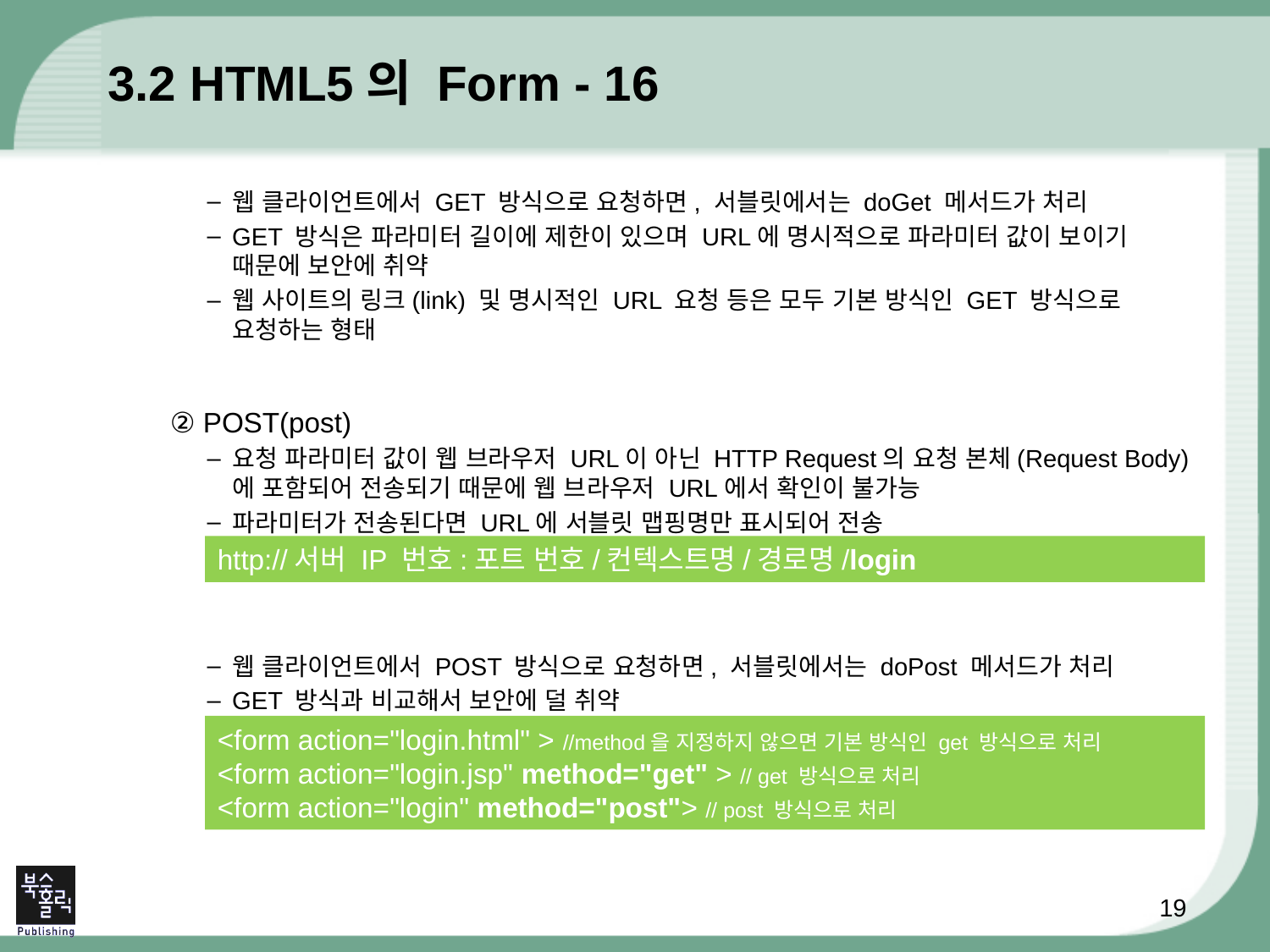

# 3.2 HTML5의 Form - 16
웹 클라이언트에서 GET 방식으로 요청하면, 서블릿에서는 doGet 메서드가 처리
GET 방식은 파라미터 길이에 제한이 있으며 URL에 명시적으로 파라미터 값이 보이기 때문에 보안에 취약
웹 사이트의 링크(link) 및 명시적인 URL 요청 등은 모두 기본 방식인 GET 방식으로 요청하는 형태

② POST(post)
요청 파라미터 값이 웹 브라우저 URL이 아닌 HTTP Request의 요청 본체(Request Body)에 포함되어 전송되기 때문에 웹 브라우저 URL에서 확인이 불가능
파라미터가 전송된다면 URL에 서블릿 맵핑명만 표시되어 전송

웹 클라이언트에서 POST 방식으로 요청하면, 서블릿에서는 doPost 메서드가 처리
GET 방식과 비교해서 보안에 덜 취약
새로 고침을 선택하면 재요청되지 않고 사용자에게 재요청 의사를 묻는 정보창이 실행
http://서버 IP 번호:포트 번호/컨텍스트명/경로명/login
<form action="login.html" > //method을 지정하지 않으면 기본 방식인 get 방식으로 처리
<form action="login.jsp" method="get" > // get 방식으로 처리
<form action="login" method="post"> // post 방식으로 처리
19